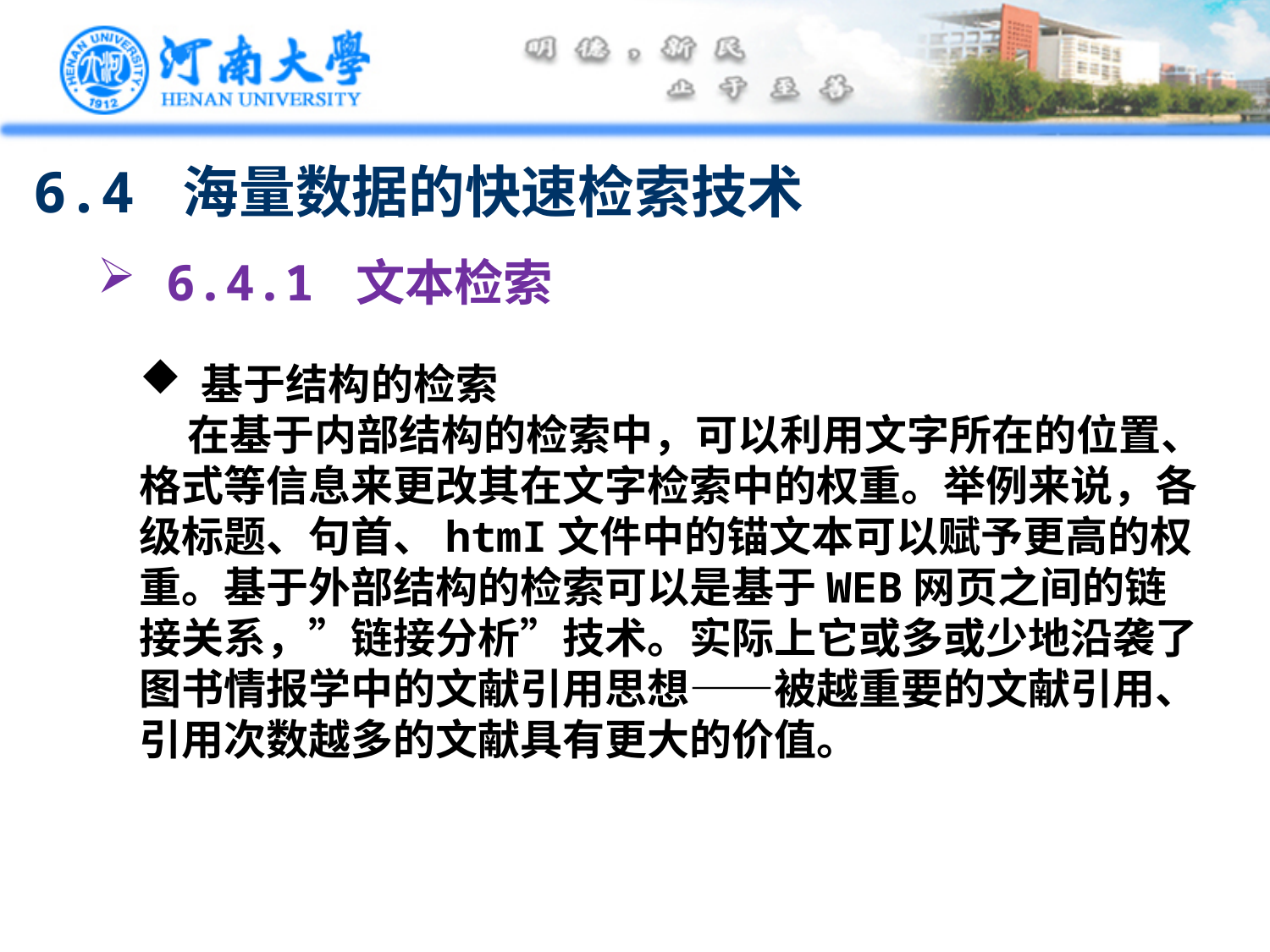

6.4 海量数据的快速检索技术
 6.4.1 文本检索
 基于结构的检索
    在基于内部结构的检索中，可以利用文字所在的位置、格式等信息来更改其在文字检索中的权重。举例来说，各级标题、句首、htmI文件中的锚文本可以赋予更高的权重。基于外部结构的检索可以是基于WEB网页之间的链接关系，”链接分析”技术。实际上它或多或少地沿袭了图书情报学中的文献引用思想——被越重要的文献引用、引用次数越多的文献具有更大的价值。